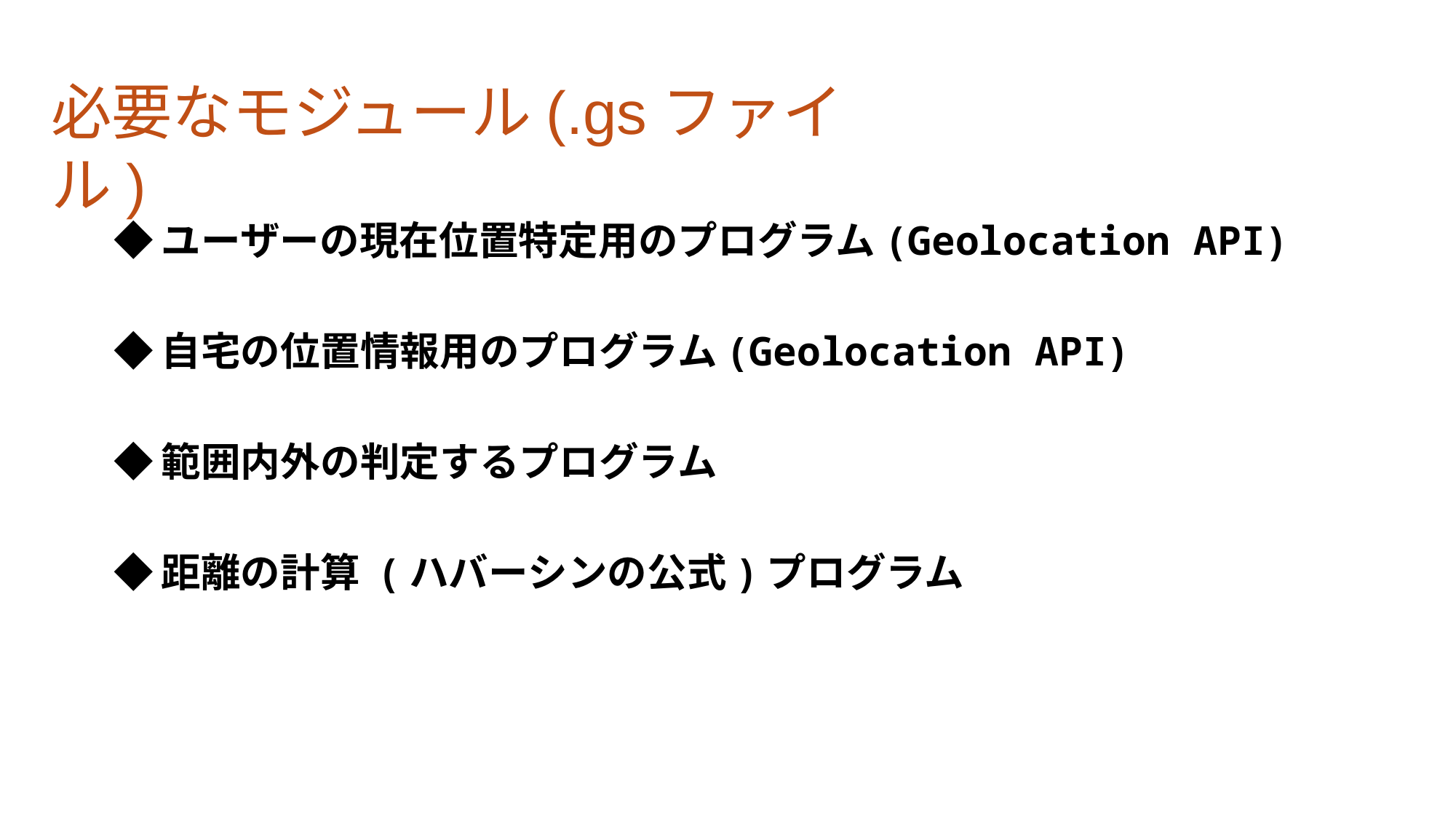

必要なモジュール(.gsファイル)
◆ユーザーの現在位置特定用のプログラム(Geolocation API)

◆自宅の位置情報用のプログラム(Geolocation API)

◆範囲内外の判定するプログラム

◆距離の計算 (ハバーシンの公式)プログラム